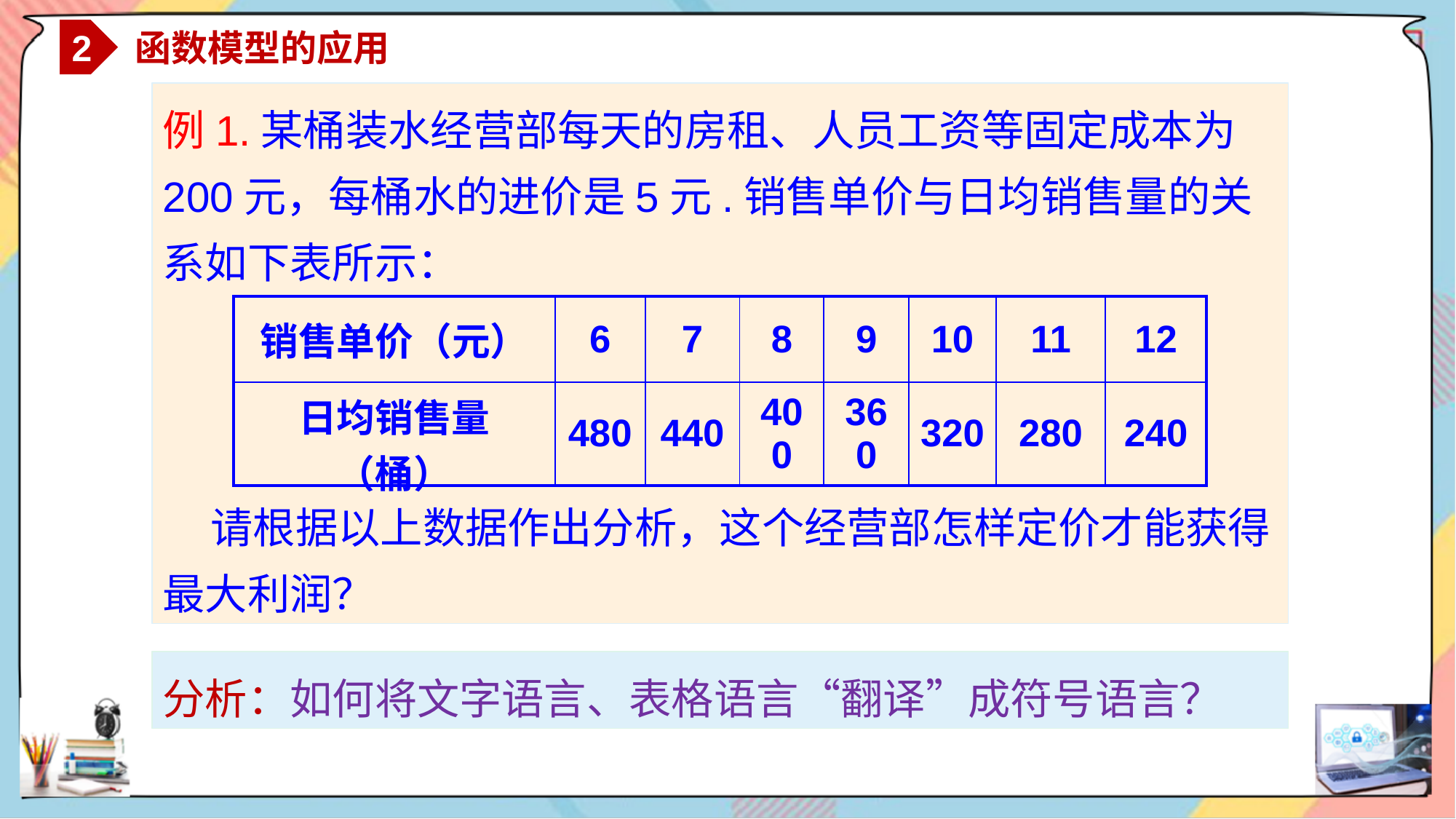

2
 函数模型的应用
例1.某桶装水经营部每天的房租、人员工资等固定成本为200元，每桶水的进价是5元.销售单价与日均销售量的关系如下表所示：

    请根据以上数据作出分析，这个经营部怎样定价才能获得最大利润？
| 销售单价（元） | 6 | 7 | 8 | 9 | 10 | 11 | 12 |
| --- | --- | --- | --- | --- | --- | --- | --- |
| 日均销售量（桶） | 480 | 440 | 400 | 360 | 320 | 280 | 240 |
分析：如何将文字语言、表格语言“翻译”成符号语言？